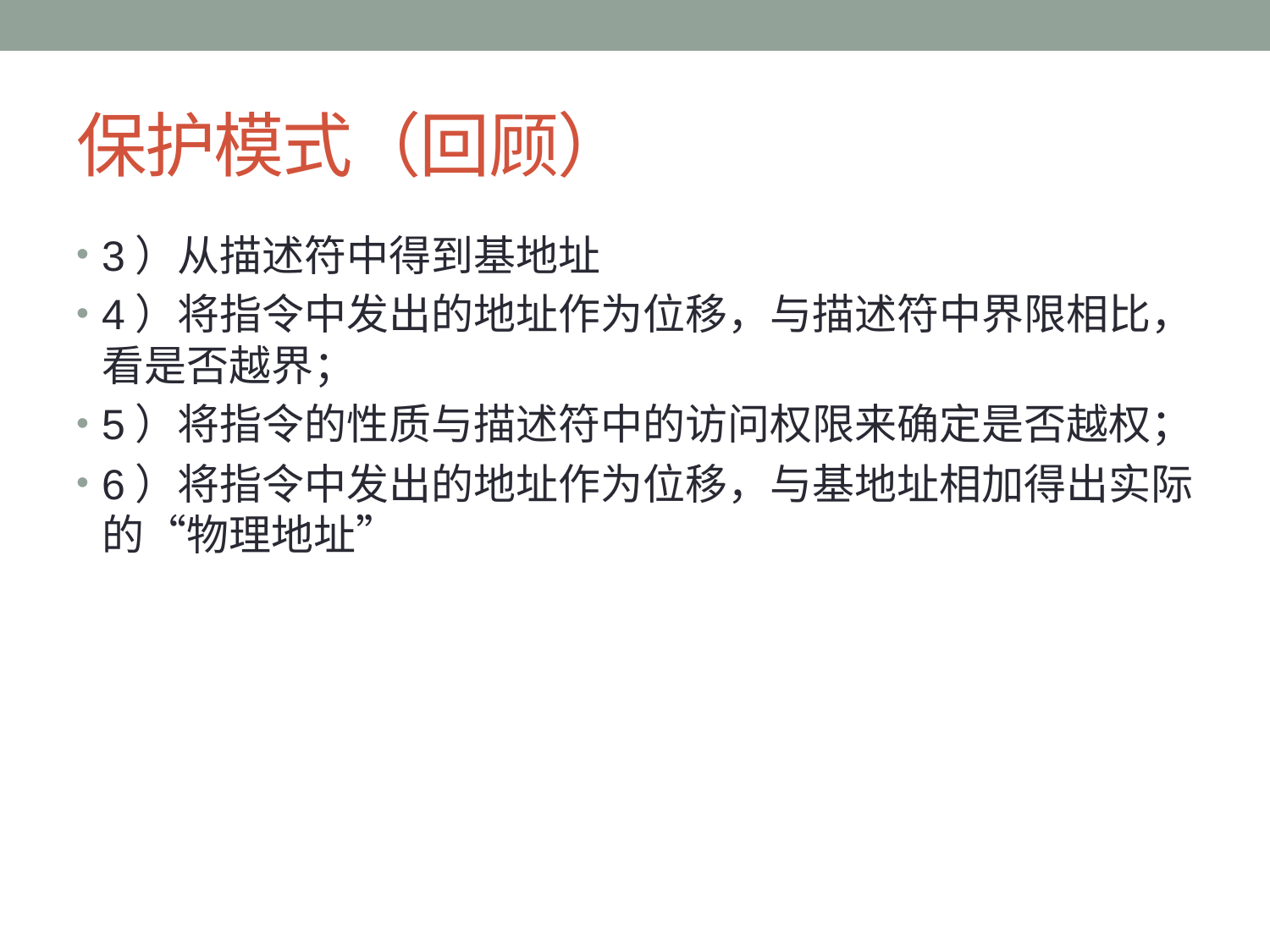

# 保护模式（回顾）
3）从描述符中得到基地址
4）将指令中发出的地址作为位移，与描述符中界限相比，看是否越界；
5）将指令的性质与描述符中的访问权限来确定是否越权；
6）将指令中发出的地址作为位移，与基地址相加得出实际的“物理地址”